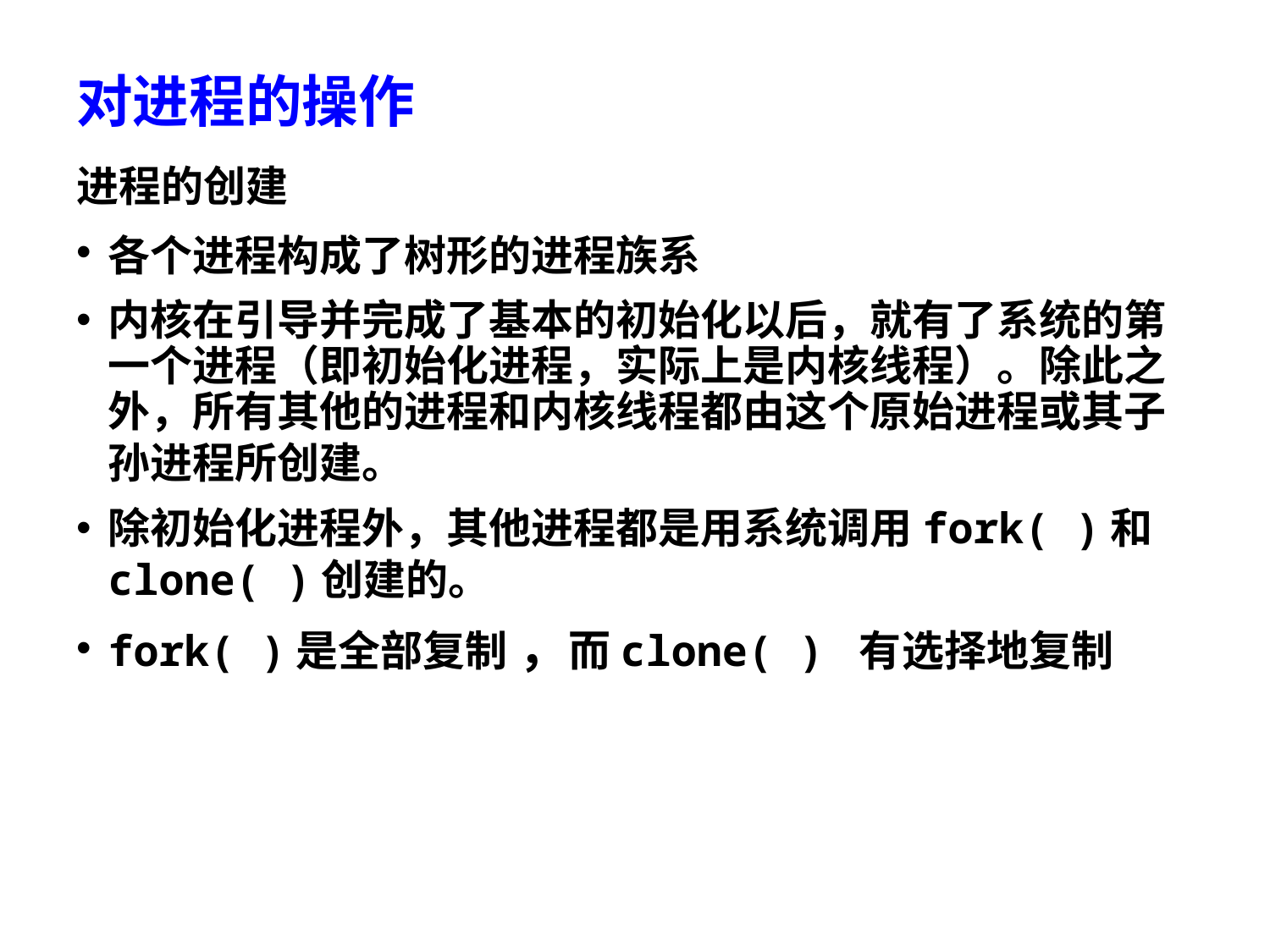

# 对进程的操作
进程的创建
各个进程构成了树形的进程族系
内核在引导并完成了基本的初始化以后，就有了系统的第一个进程（即初始化进程，实际上是内核线程）。除此之外，所有其他的进程和内核线程都由这个原始进程或其子孙进程所创建。
除初始化进程外，其他进程都是用系统调用fork( )和clone( )创建的。
fork( )是全部复制 ，而clone( ) 有选择地复制